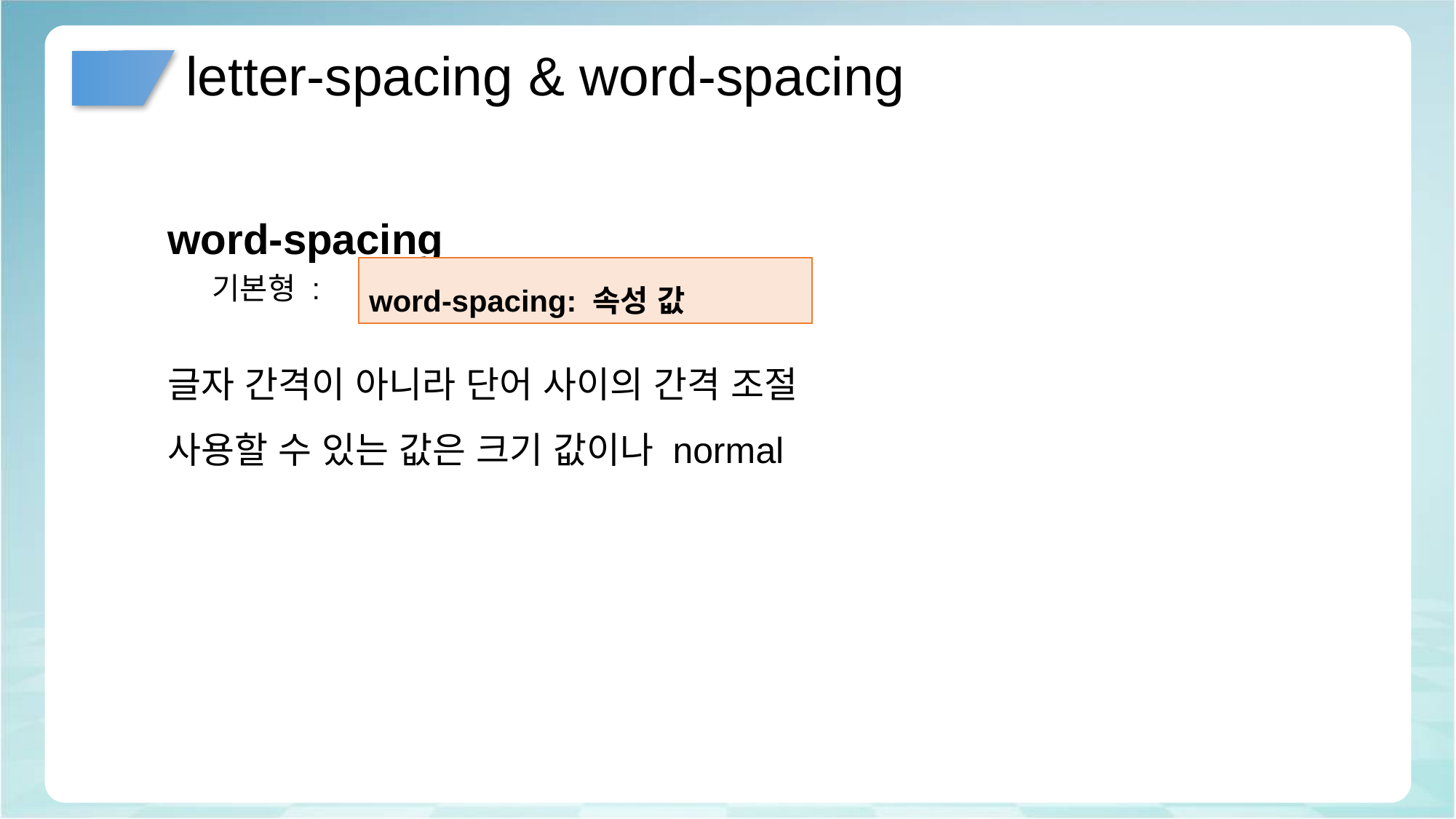

# letter-spacing & word-spacing
word-spacing

글자 간격이 아니라 단어 사이의 간격 조절
사용할 수 있는 값은 크기 값이나 normal
word-spacing: 속성 값
기본형 :